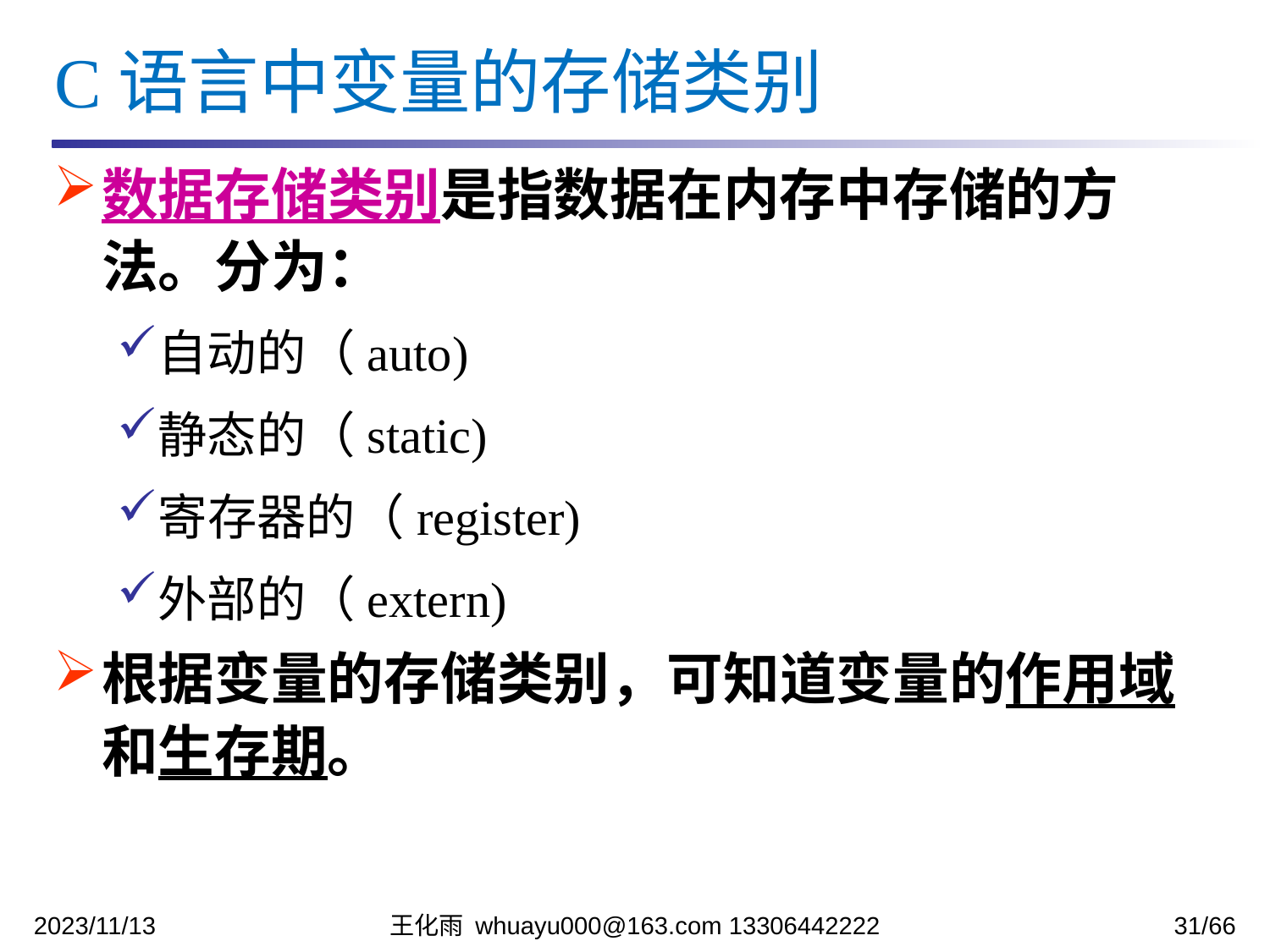

C语言中变量的存储类别
数据存储类别是指数据在内存中存储的方法。分为：
自动的（auto)
静态的（static)
寄存器的（register)
外部的（extern)
根据变量的存储类别，可知道变量的作用域和生存期。
2023/11/13
王化雨 whuayu000@163.com 13306442222
31/66